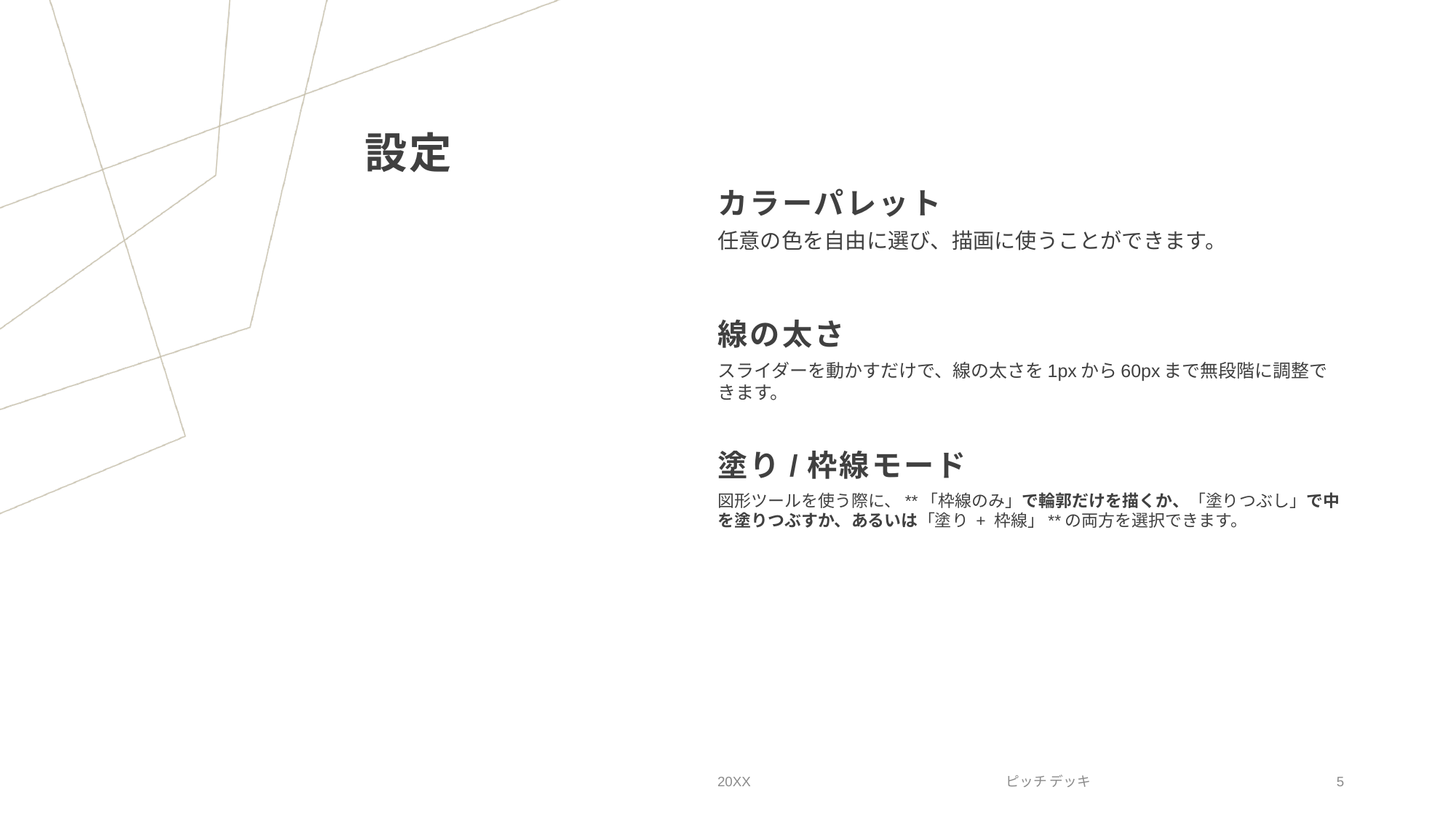

# 設定
カラーパレット
任意の色を自由に選び、描画に使うことができます。
線の太さ
スライダーを動かすだけで、線の太さを1pxから60pxまで無段階に調整できます。
塗り/枠線モード
図形ツールを使う際に、**「枠線のみ」で輪郭だけを描くか、「塗りつぶし」で中を塗りつぶすか、あるいは「塗り + 枠線」**の両方を選択できます。

20XX
ピッチ デッキ
5